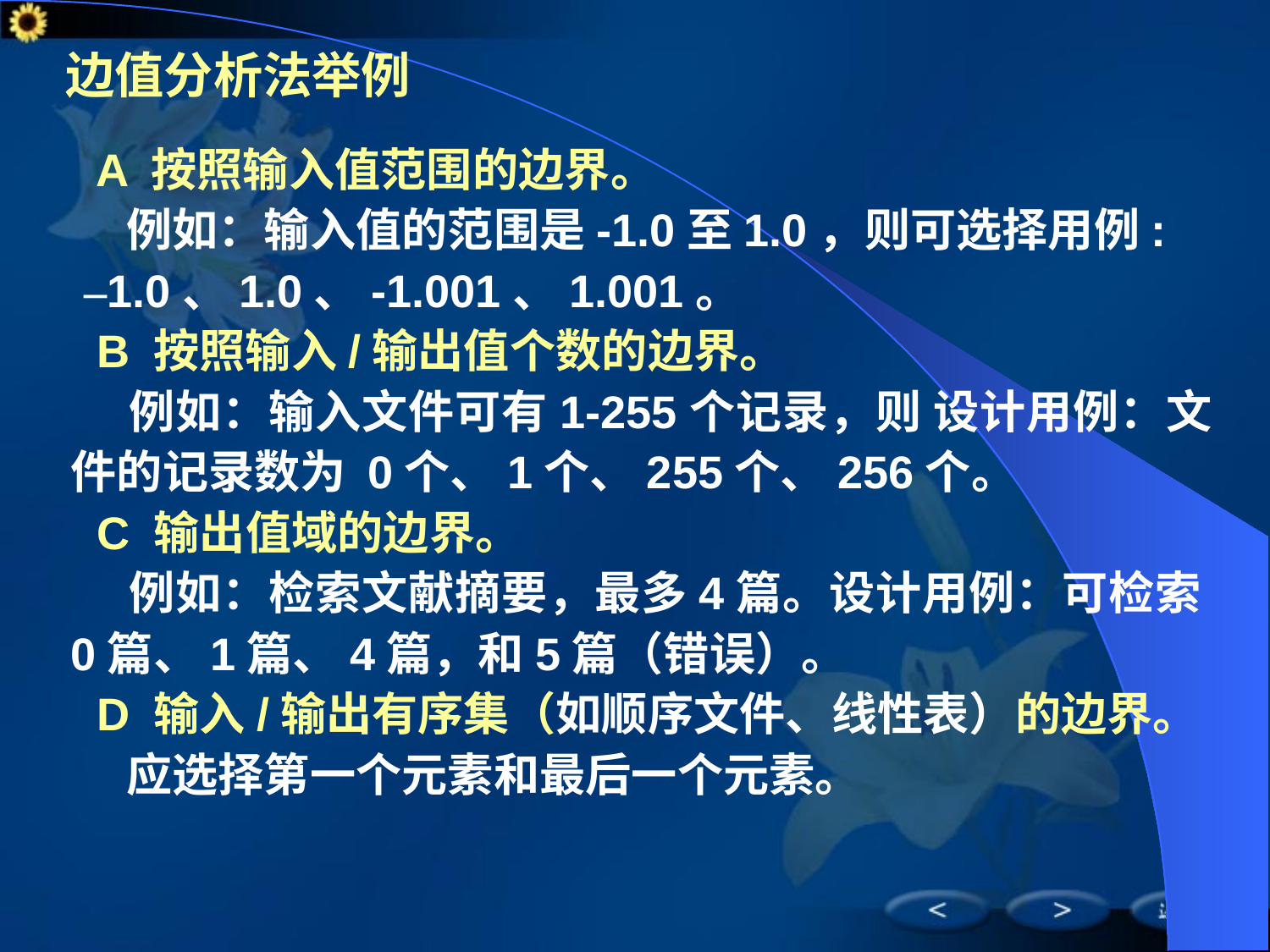

边值分析法举例
 A 按照输入值范围的边界。
   例如：输入值的范围是-1.0至1.0，则可选择用例:
–1.0、1.0、-1.001、1.001。
 B 按照输入/输出值个数的边界。
   例如：输入文件可有1-255个记录，则 设计用例：文件的记录数为 0个、1个、255个、256个。
 C 输出值域的边界。
   例如：检索文献摘要，最多4篇。设计用例：可检索0篇、1篇、4篇，和5篇（错误）。
 D 输入/输出有序集（如顺序文件、线性表）的边界。
   应选择第一个元素和最后一个元素。